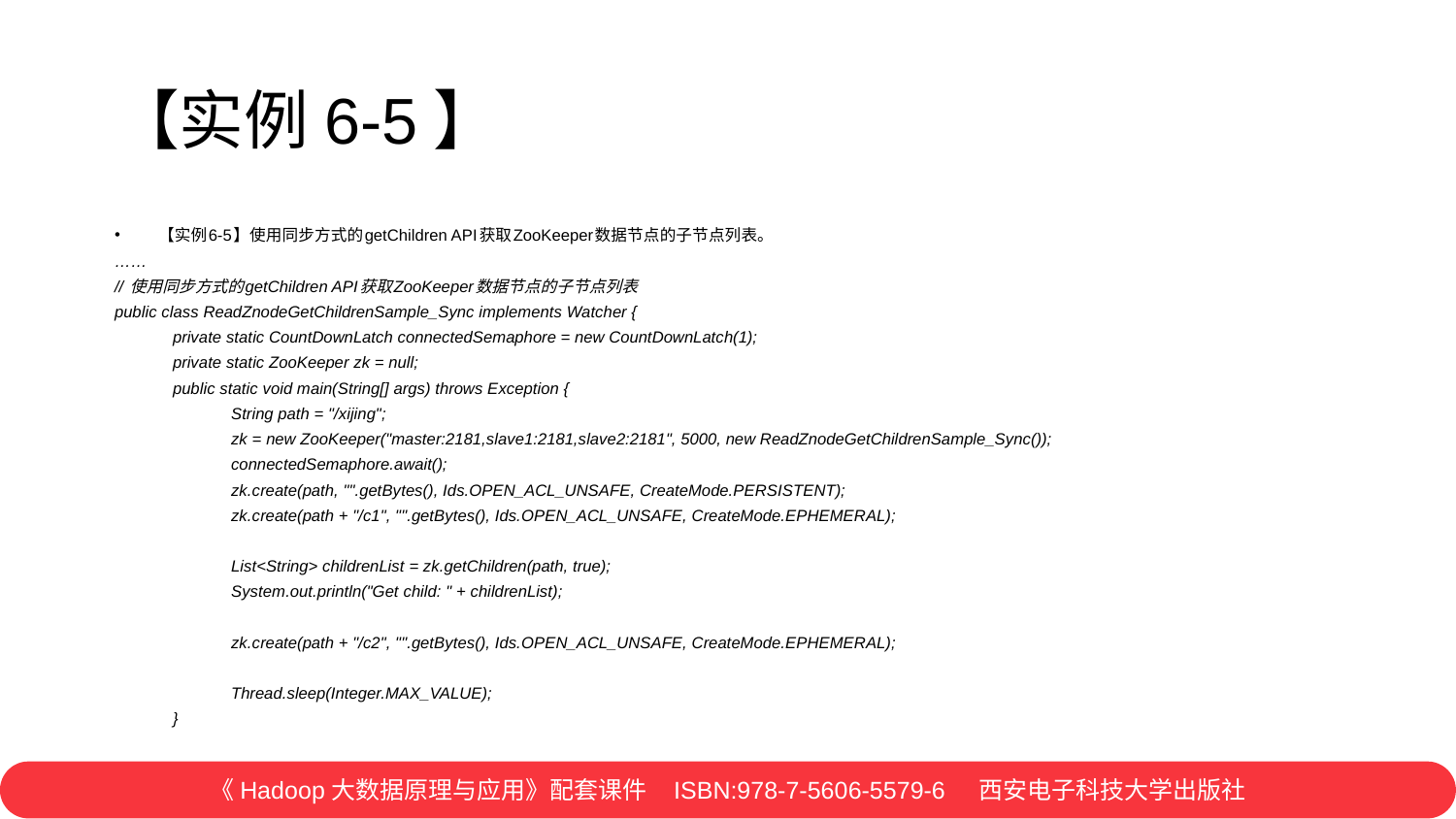

# 【实例6-5】
【实例6-5】使用同步方式的getChildren API获取ZooKeeper数据节点的子节点列表。
……
// 使用同步方式的getChildren API获取ZooKeeper数据节点的子节点列表
public class ReadZnodeGetChildrenSample_Sync implements Watcher {
	private static CountDownLatch connectedSemaphore = new CountDownLatch(1);
	private static ZooKeeper zk = null;
	public static void main(String[] args) throws Exception {
		String path = "/xijing";
		zk = new ZooKeeper("master:2181,slave1:2181,slave2:2181", 5000, new ReadZnodeGetChildrenSample_Sync());
		connectedSemaphore.await();
		zk.create(path, "".getBytes(), Ids.OPEN_ACL_UNSAFE, CreateMode.PERSISTENT);
		zk.create(path + "/c1", "".getBytes(), Ids.OPEN_ACL_UNSAFE, CreateMode.EPHEMERAL);

		List<String> childrenList = zk.getChildren(path, true);
		System.out.println("Get child: " + childrenList);

		zk.create(path + "/c2", "".getBytes(), Ids.OPEN_ACL_UNSAFE, CreateMode.EPHEMERAL);

		Thread.sleep(Integer.MAX_VALUE);
	}